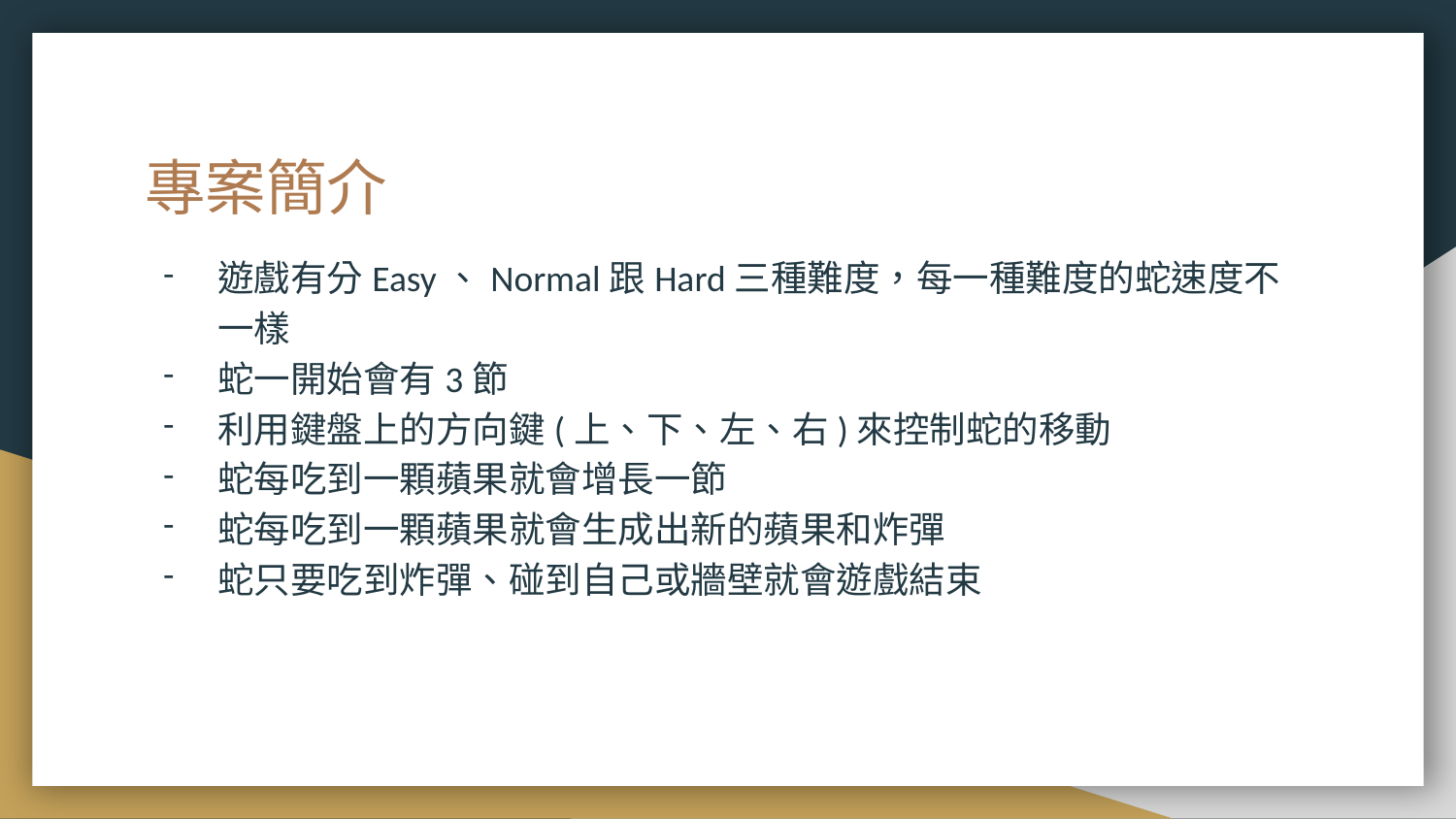

# 專案簡介
遊戲有分Easy、Normal跟Hard三種難度，每一種難度的蛇速度不一樣
蛇一開始會有3節
利用鍵盤上的方向鍵(上、下、左、右)來控制蛇的移動
蛇每吃到一顆蘋果就會增長一節
蛇每吃到一顆蘋果就會生成出新的蘋果和炸彈
蛇只要吃到炸彈、碰到自己或牆壁就會遊戲結束